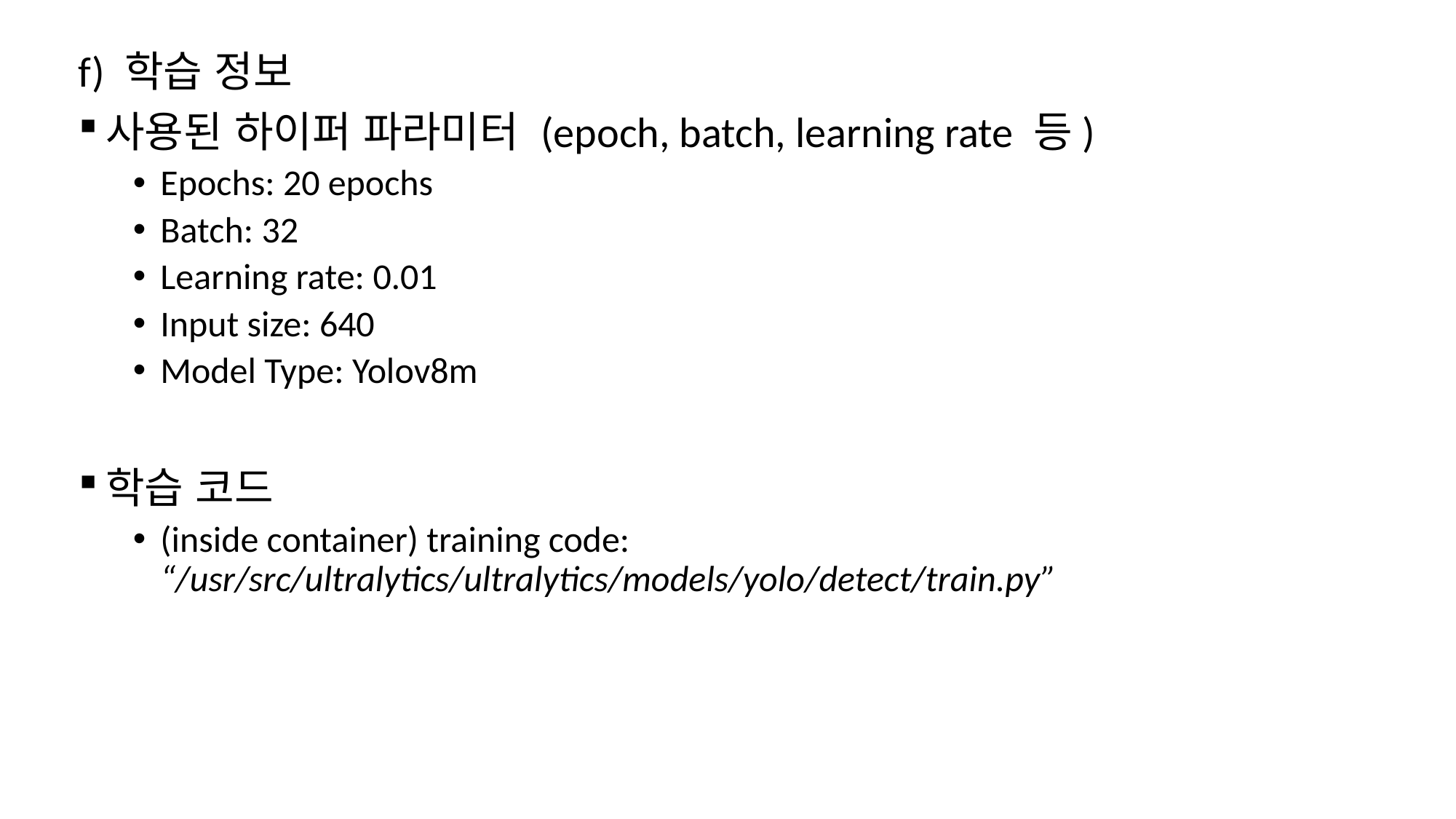

f) 학습 정보
사용된 하이퍼 파라미터 (epoch, batch, learning rate 등)
Epochs: 20 epochs
Batch: 32
Learning rate: 0.01
Input size: 640
Model Type: Yolov8m

학습 코드
(inside container) training code: “/usr/src/ultralytics/ultralytics/models/yolo/detect/train.py”